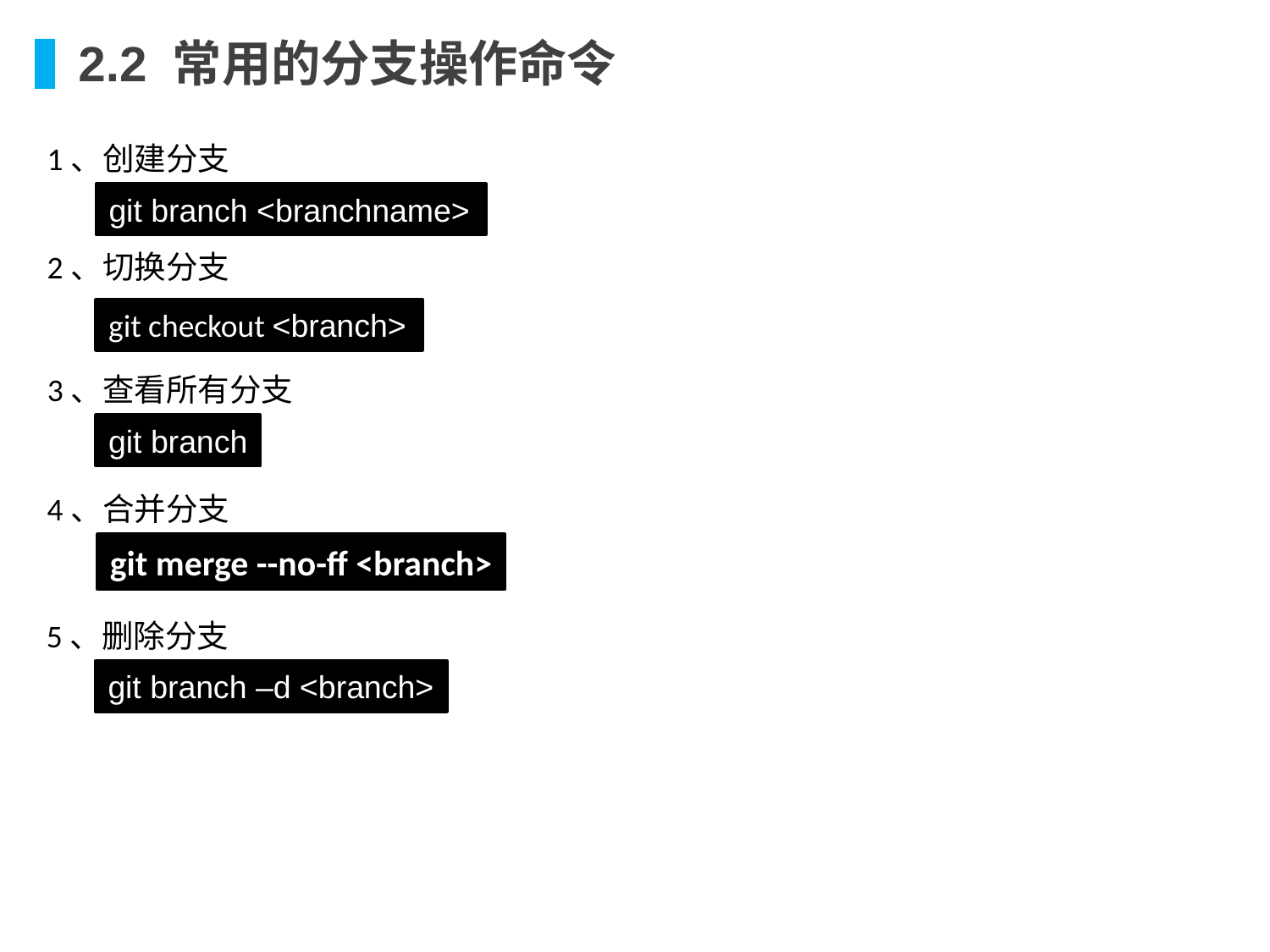

2.2 常用的分支操作命令

1、创建分支
git branch <branchname>
2、切换分支
git checkout <branch>
3、查看所有分支
git branch
4、合并分支
git merge --no-ff <branch>
5、删除分支
git branch –d <branch>